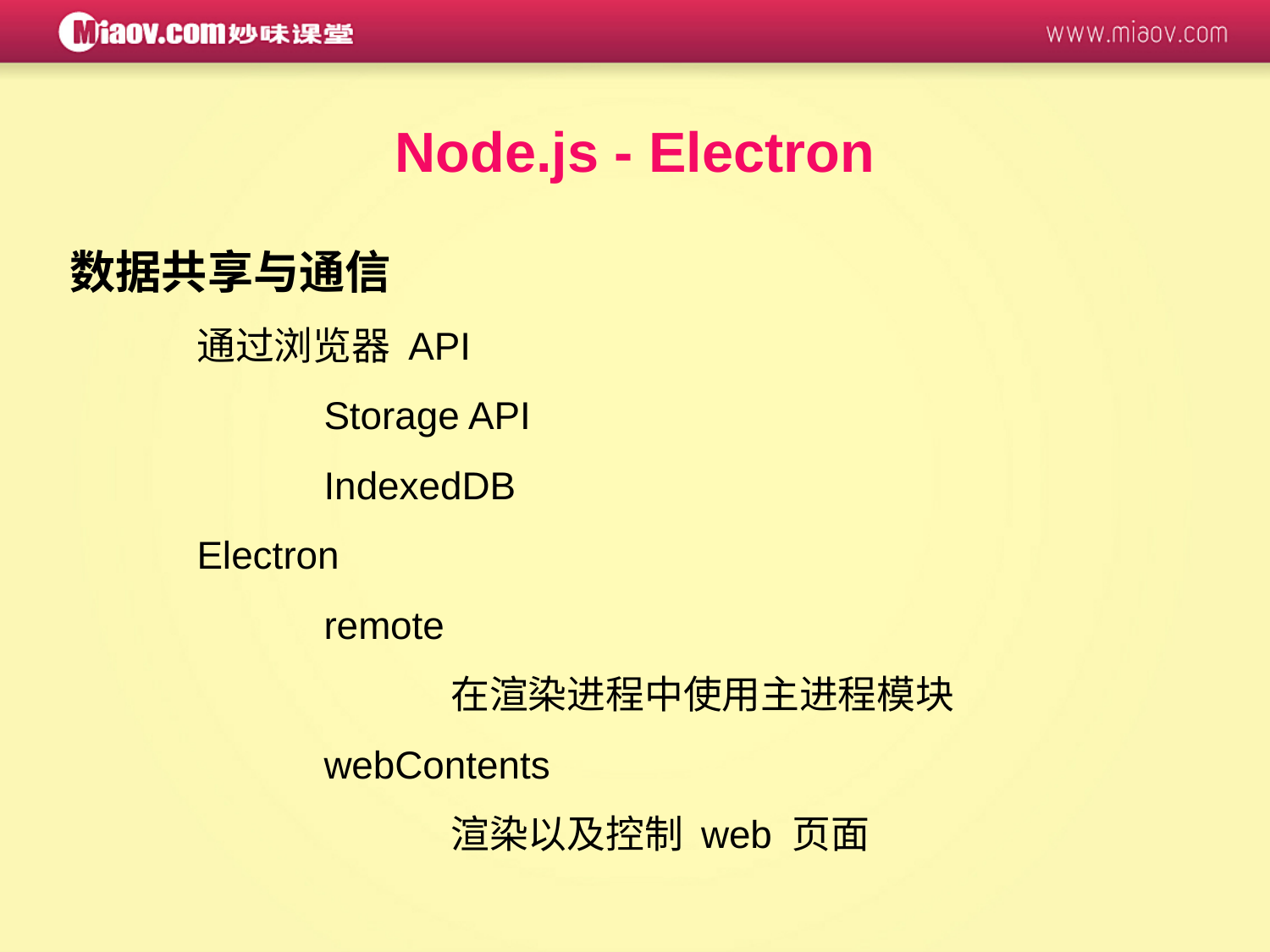

Node.js - Electron
数据共享与通信
	通过浏览器 API
		Storage API
		IndexedDB
	Electron
		remote
			在渲染进程中使用主进程模块
		webContents
			渲染以及控制 web 页面